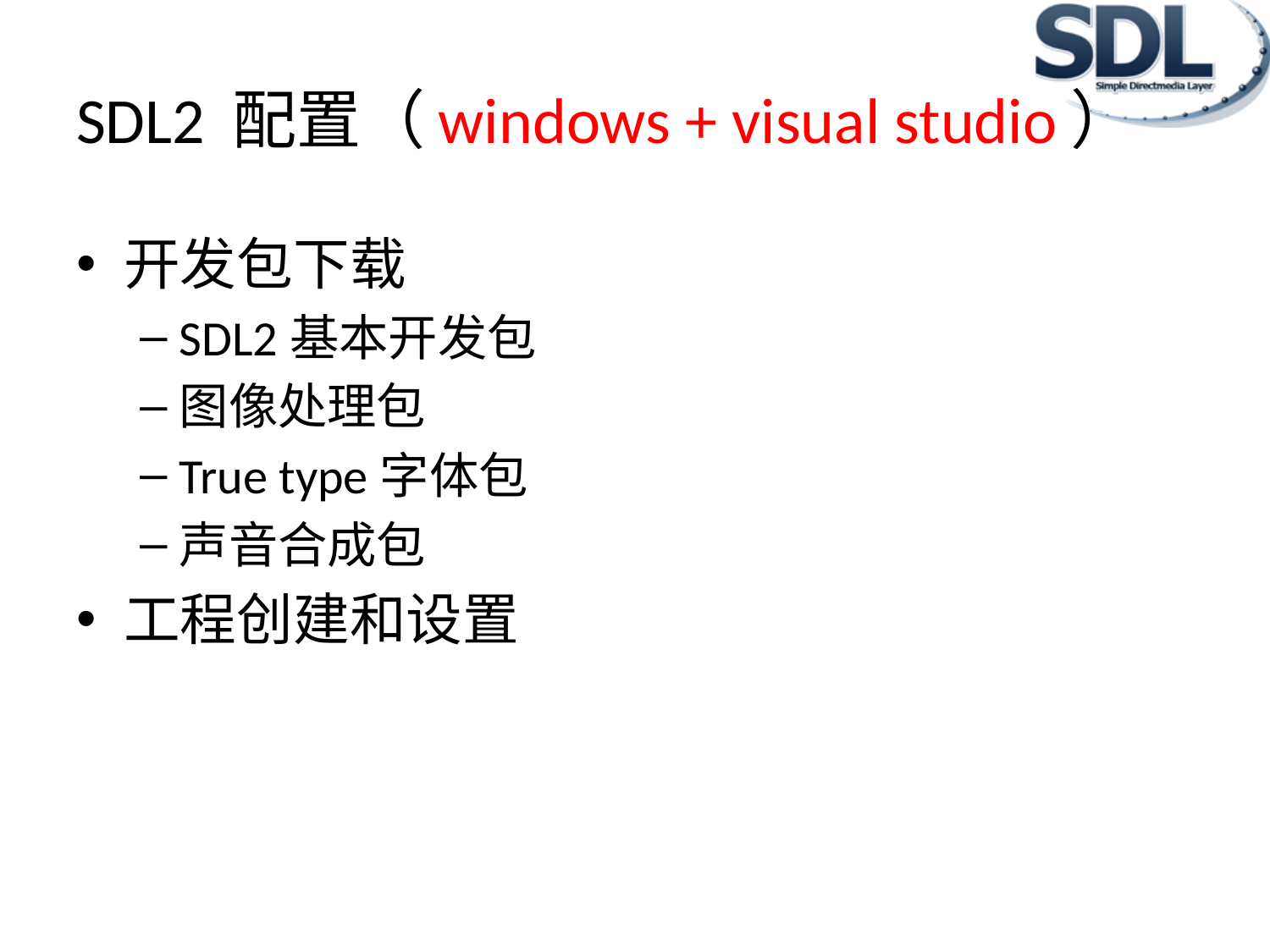

# SDL2 配置（windows + visual studio）
开发包下载
SDL2基本开发包
图像处理包
True type字体包
声音合成包
工程创建和设置